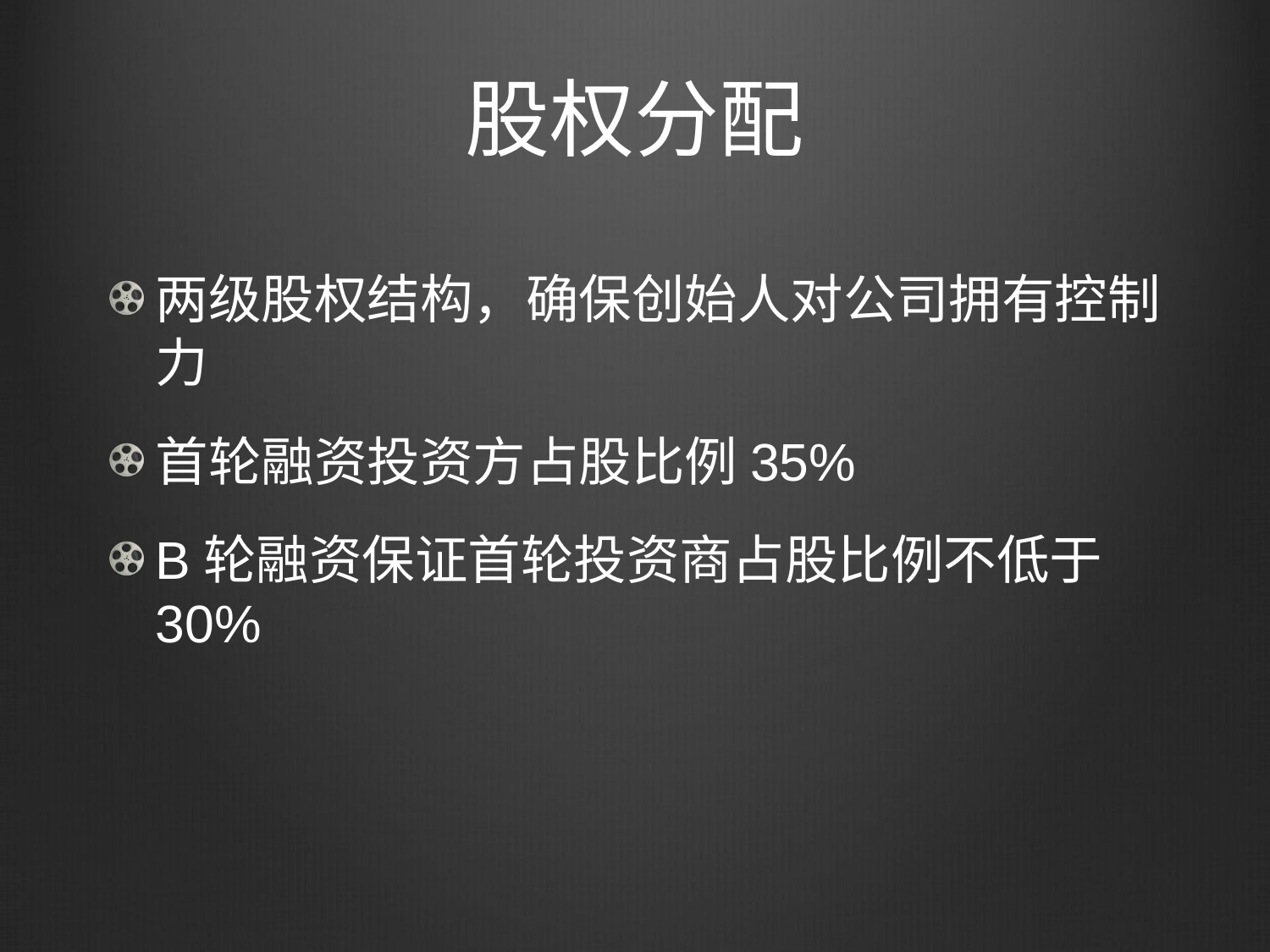

# 股权分配
两级股权结构，确保创始人对公司拥有控制力
首轮融资投资方占股比例35%
B轮融资保证首轮投资商占股比例不低于30%